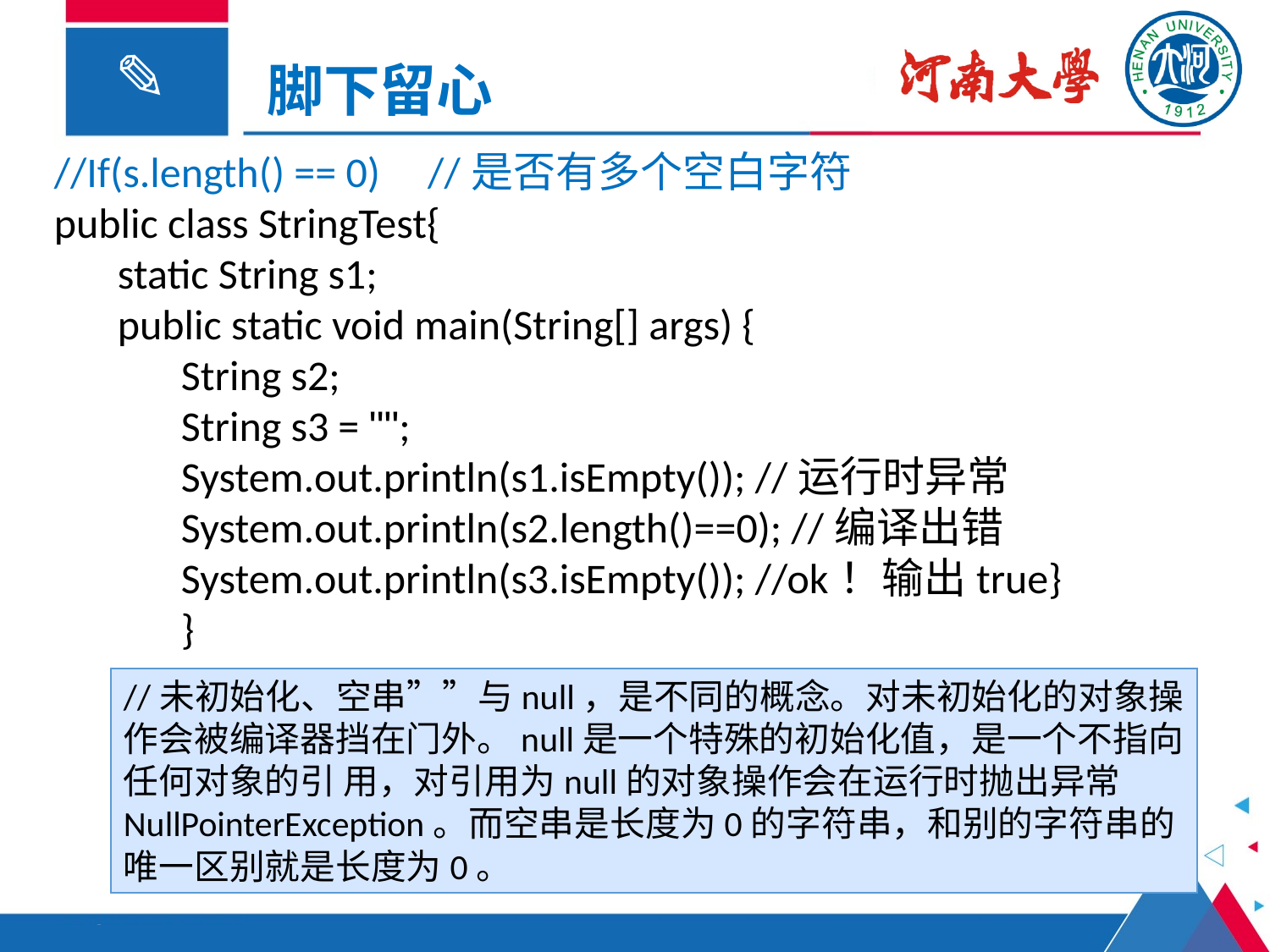

脚下留心
//If(s.length() == 0)     //是否有多个空白字符
public class StringTest{
static String s1;
public static void main(String[] args) {
String s2;
String s3 = "";
System.out.println(s1.isEmpty()); //运行时异常
System.out.println(s2.length()==0); //编译出错
System.out.println(s3.isEmpty()); //ok！输出true}
}
//未初始化、空串””与null，是不同的概念。对未初始化的对象操作会被编译器挡在门外。null是一个特殊的初始化值，是一个不指向任何对象的引 用，对引用为null的对象操作会在运行时抛出异常NullPointerException。而空串是长度为0的字符串，和别的字符串的唯一区别就是长度为0。